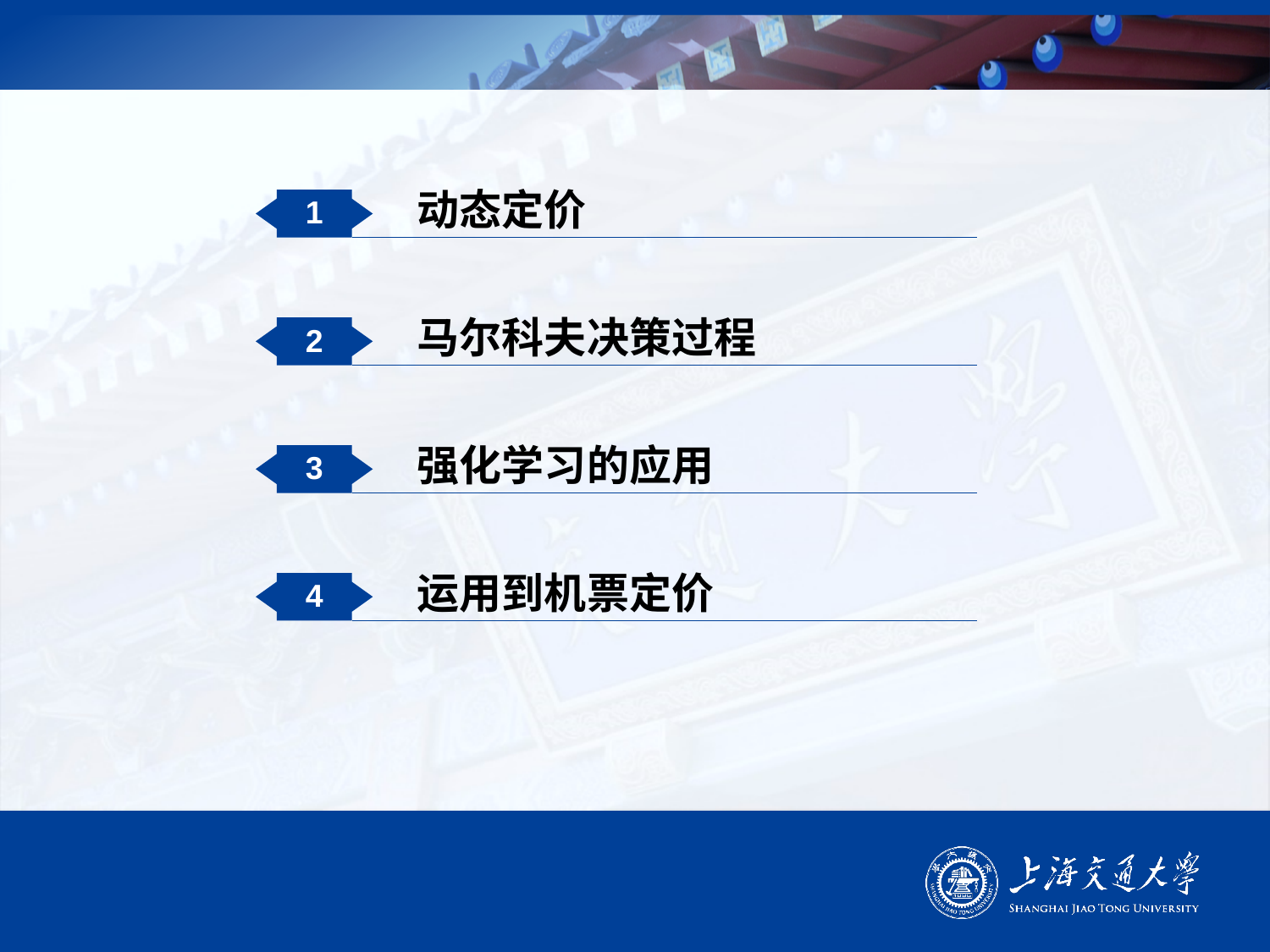

动态定价
1

马尔科夫决策过程
2

强化学习的应用
3

运用到机票定价
4